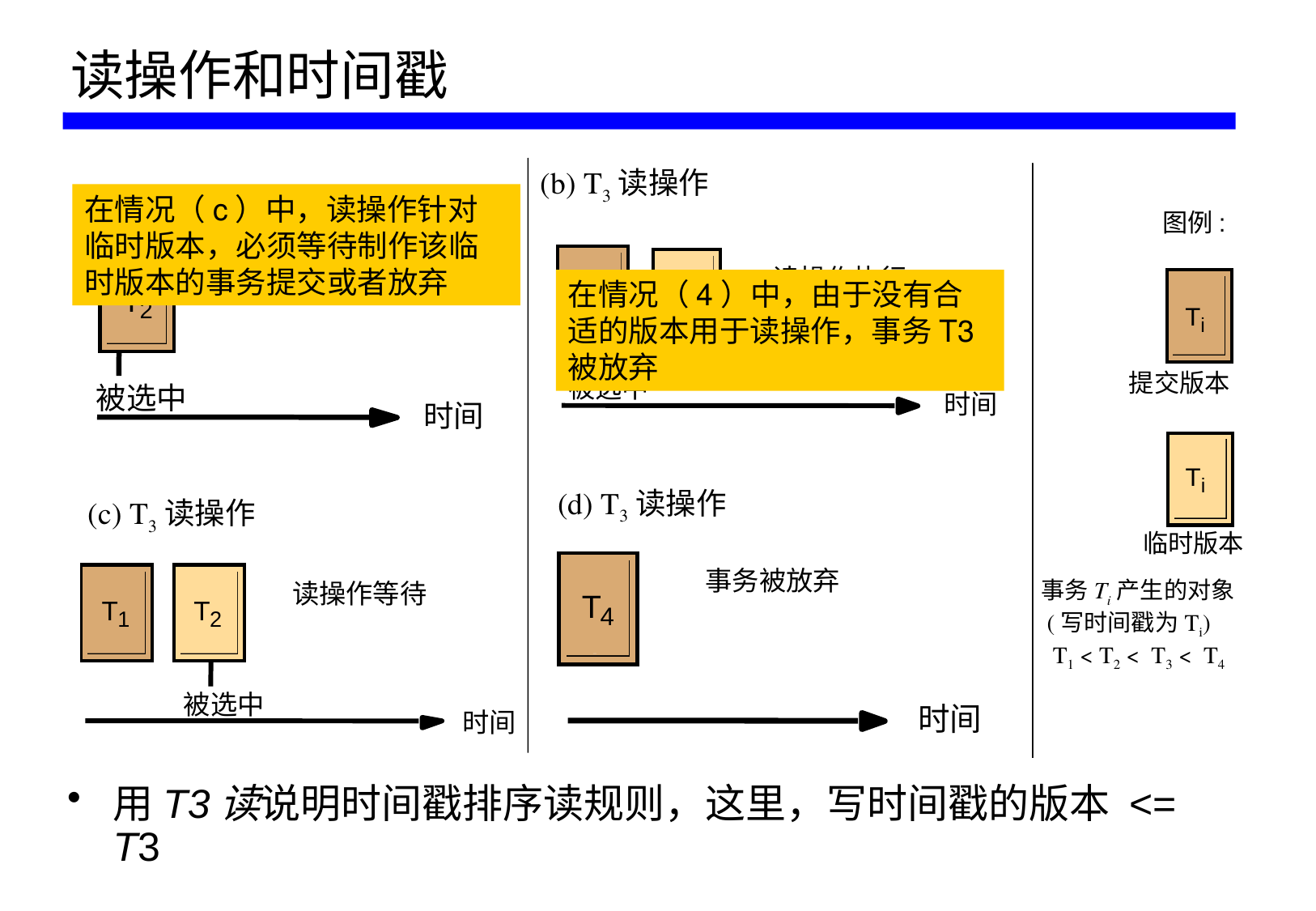

# 读操作和时间戳

(b) T3读操作

(a) T3 读操作
图例:

读操作执行
读操作执行

T
T
T

2
4
2
T

i

提交版本
被选中
被选中
时间
时间

T
i
(d) T3读操作

(c) T3读操作

临时版本

事务被放弃

事务Ti产生的对象
 (写时间戳为Ti)
  T1 < T2 <  T3 <  T4
读操作等待
T
T
T
4
1
2

被选中
时间
时间

在情况（c）中，读操作针对临时版本，必须等待制作该临时版本的事务提交或者放弃
在情况（4）中，由于没有合适的版本用于读操作，事务T3被放弃

用T3读说明时间戳排序读规则，这里，写时间戳的版本 <= T3